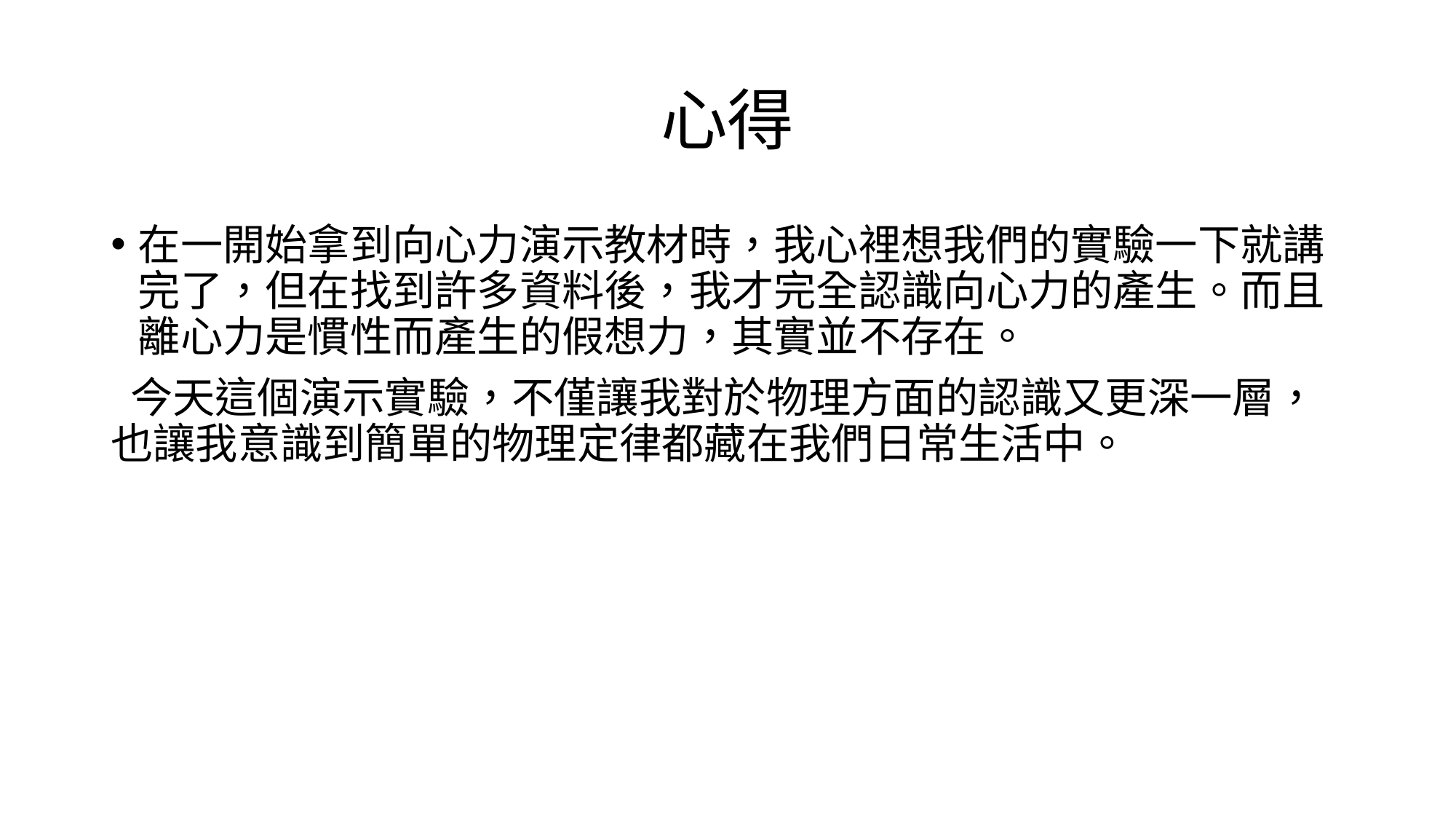

# 心得
在一開始拿到向心力演示教材時，我心裡想我們的實驗一下就講完了，但在找到許多資料後，我才完全認識向心力的產生。而且離心力是慣性而產生的假想力，其實並不存在。
 今天這個演示實驗，不僅讓我對於物理方面的認識又更深一層，也讓我意識到簡單的物理定律都藏在我們日常生活中。